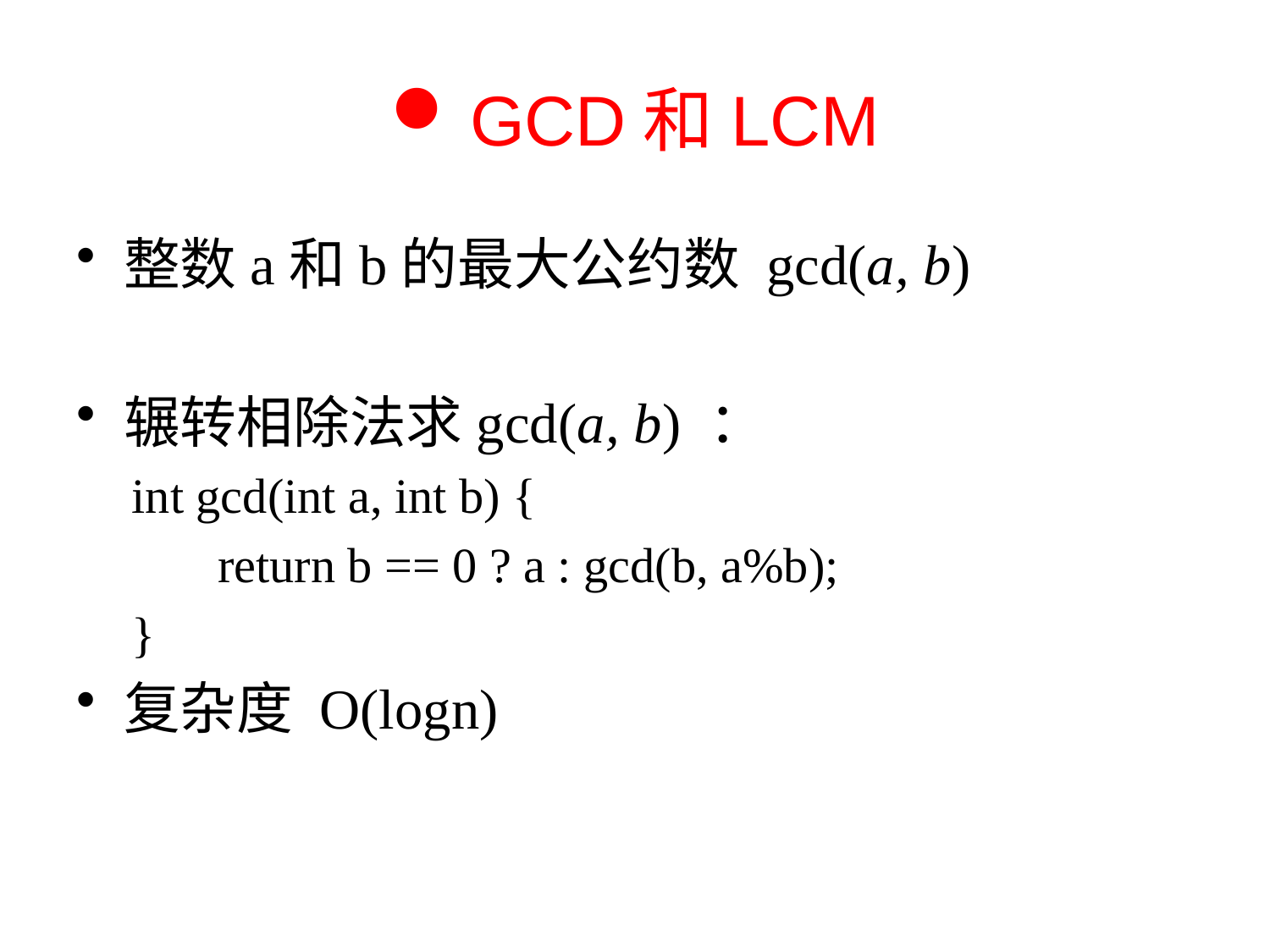

# GCD和LCM
整数a和b的最大公约数 gcd(a, b)

辗转相除法求gcd(a, b) ：
int gcd(int a, int b) {
       return b == 0 ? a : gcd(b, a%b);
}
复杂度 O(logn)